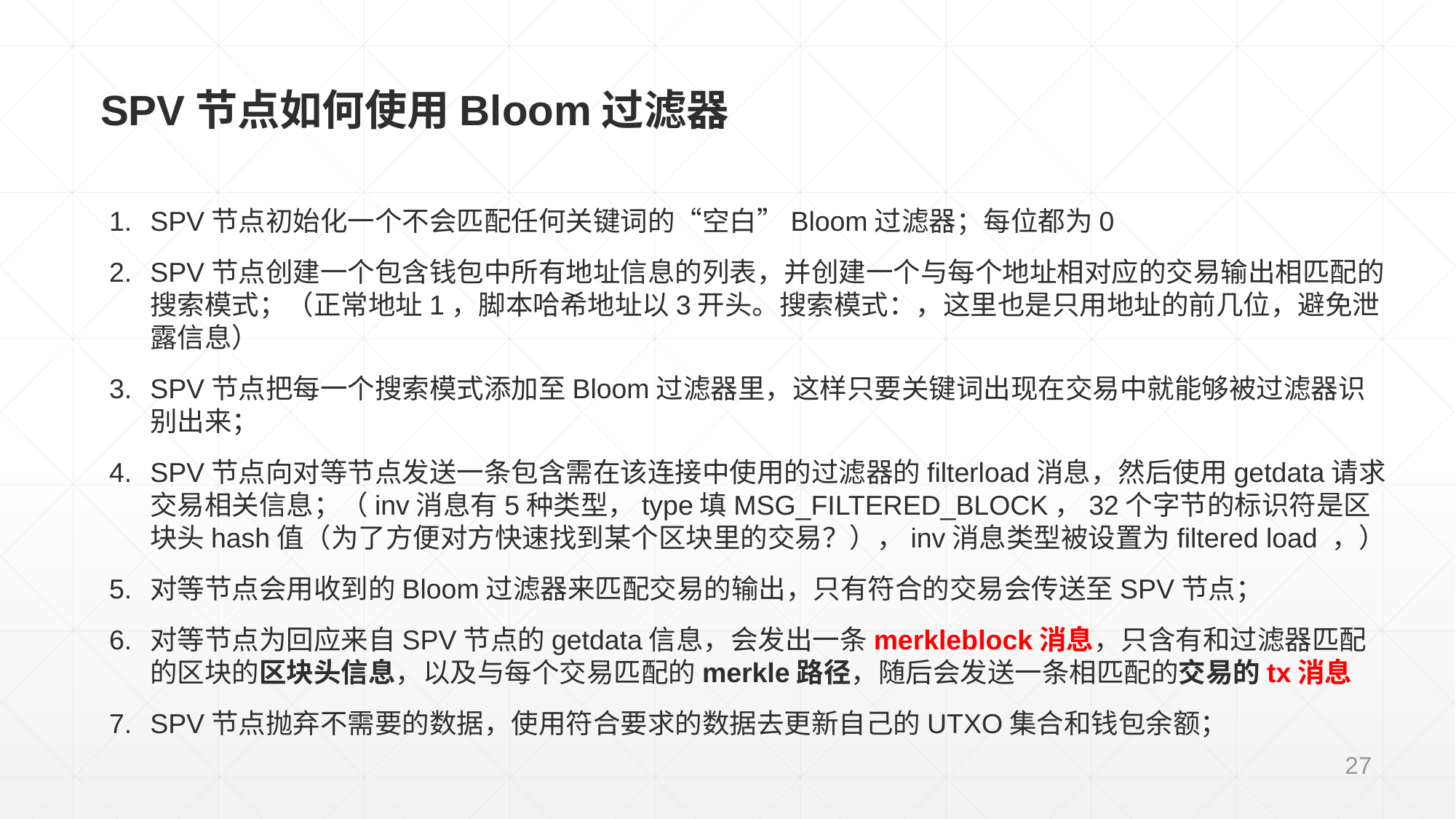

SPV节点如何使用Bloom过滤器
SPV节点初始化一个不会匹配任何关键词的“空白”Bloom过滤器；每位都为0
SPV节点创建一个包含钱包中所有地址信息的列表，并创建一个与每个地址相对应的交易输出相匹配的搜索模式；（正常地址1，脚本哈希地址以3开头。搜索模式：，这里也是只用地址的前几位，避免泄露信息）
SPV节点把每一个搜索模式添加至Bloom过滤器里，这样只要关键词出现在交易中就能够被过滤器识别出来；
SPV节点向对等节点发送一条包含需在该连接中使用的过滤器的filterload消息，然后使用getdata请求交易相关信息；（inv消息有5种类型，type填MSG_FILTERED_BLOCK，32个字节的标识符是区块头hash值（为了方便对方快速找到某个区块里的交易？），inv消息类型被设置为filtered load ，）
对等节点会用收到的Bloom过滤器来匹配交易的输出，只有符合的交易会传送至SPV节点；
对等节点为回应来自SPV节点的getdata信息，会发出一条merkleblock消息，只含有和过滤器匹配的区块的区块头信息，以及与每个交易匹配的merkle路径，随后会发送一条相匹配的交易的tx消息
SPV节点抛弃不需要的数据，使用符合要求的数据去更新自己的UTXO集合和钱包余额；
27